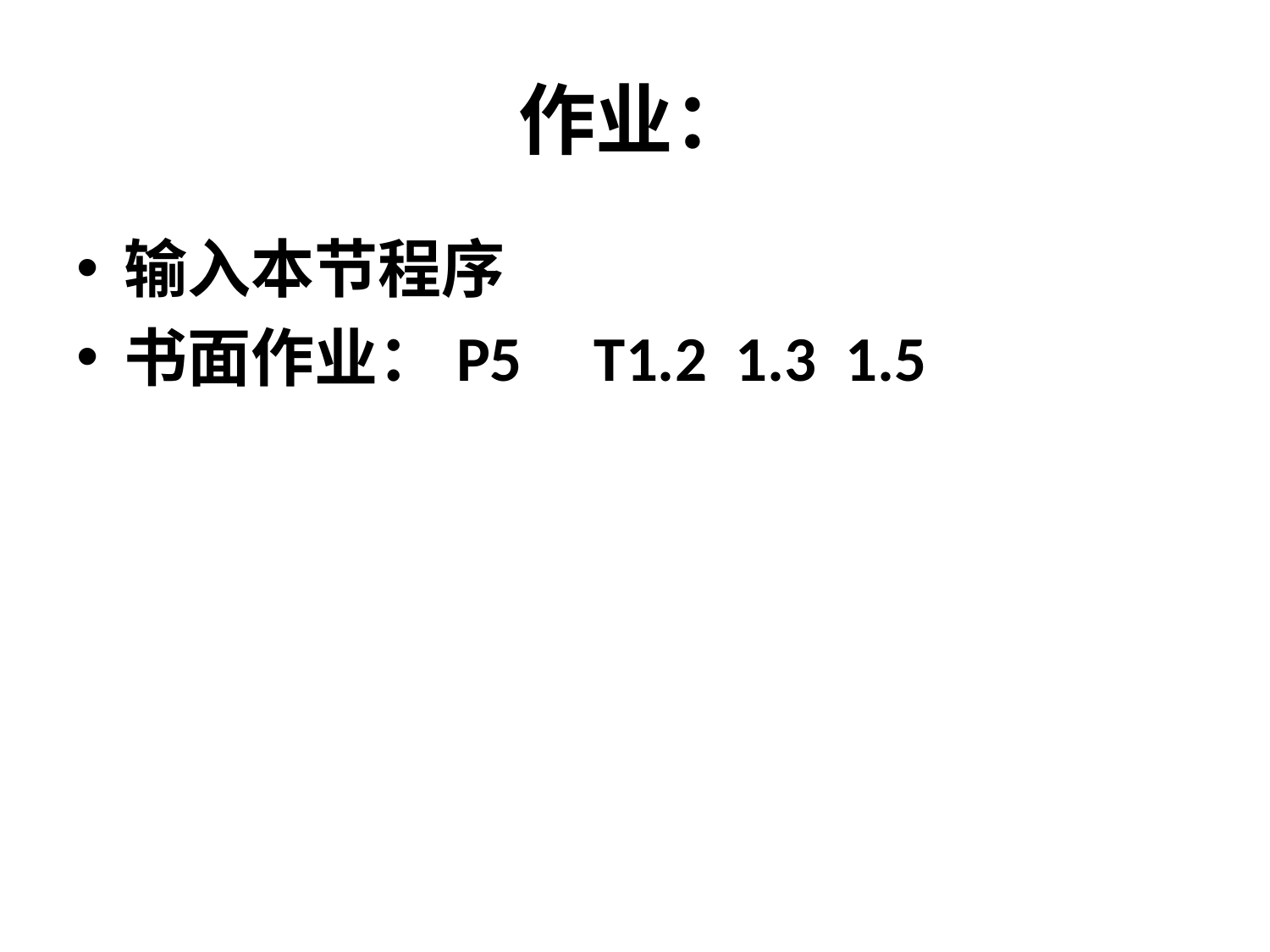

# 作业：
输入本节程序
书面作业：P5     T1.2  1.3  1.5